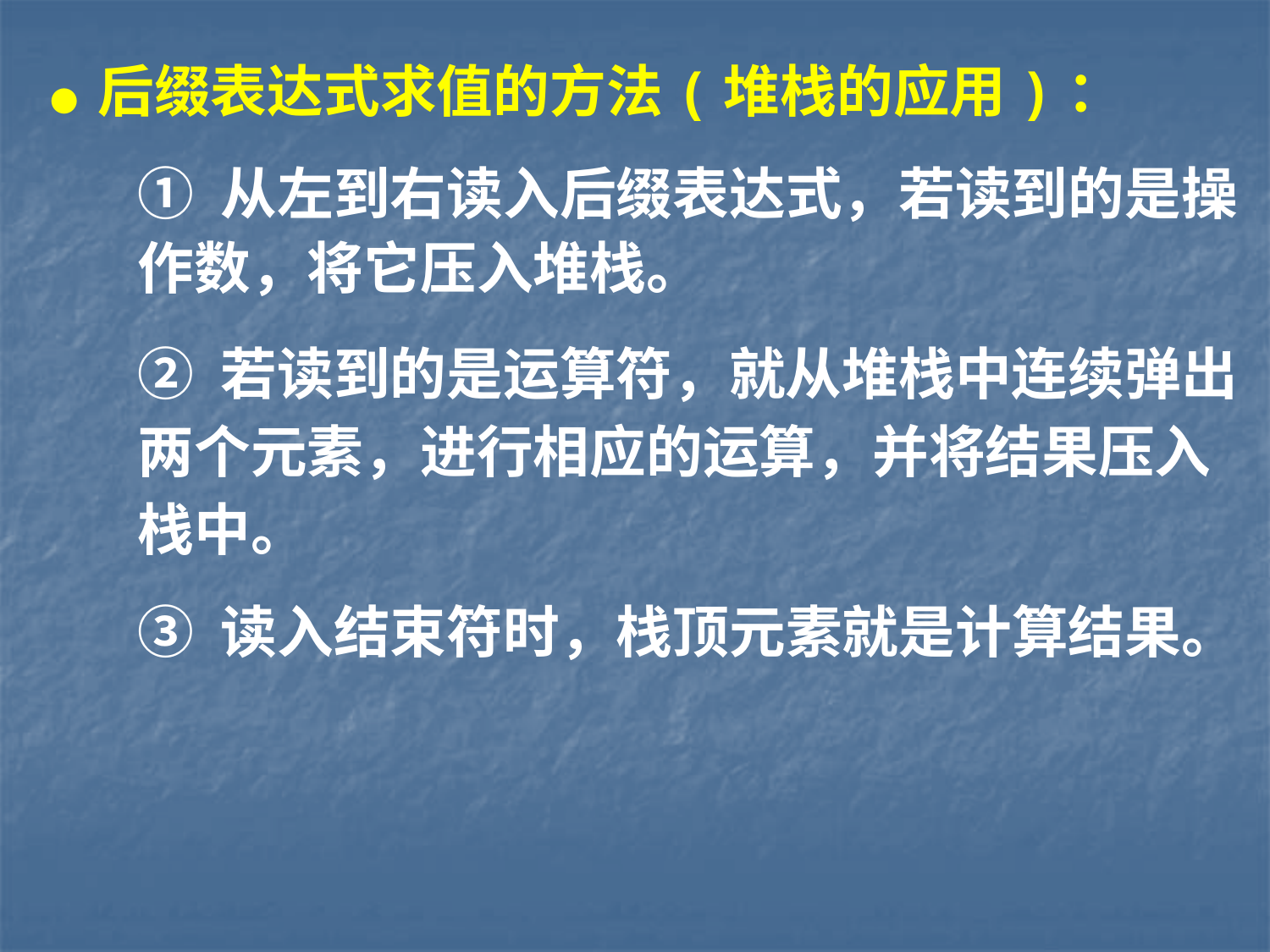

●  后缀表达式求值的方法(堆栈的应用)：
	① 从左到右读入后缀表达式，若读到的是操作数，将它压入堆栈。
	② 若读到的是运算符，就从堆栈中连续弹出两个元素，进行相应的运算，并将结果压入栈中。
	③ 读入结束符时，栈顶元素就是计算结果。